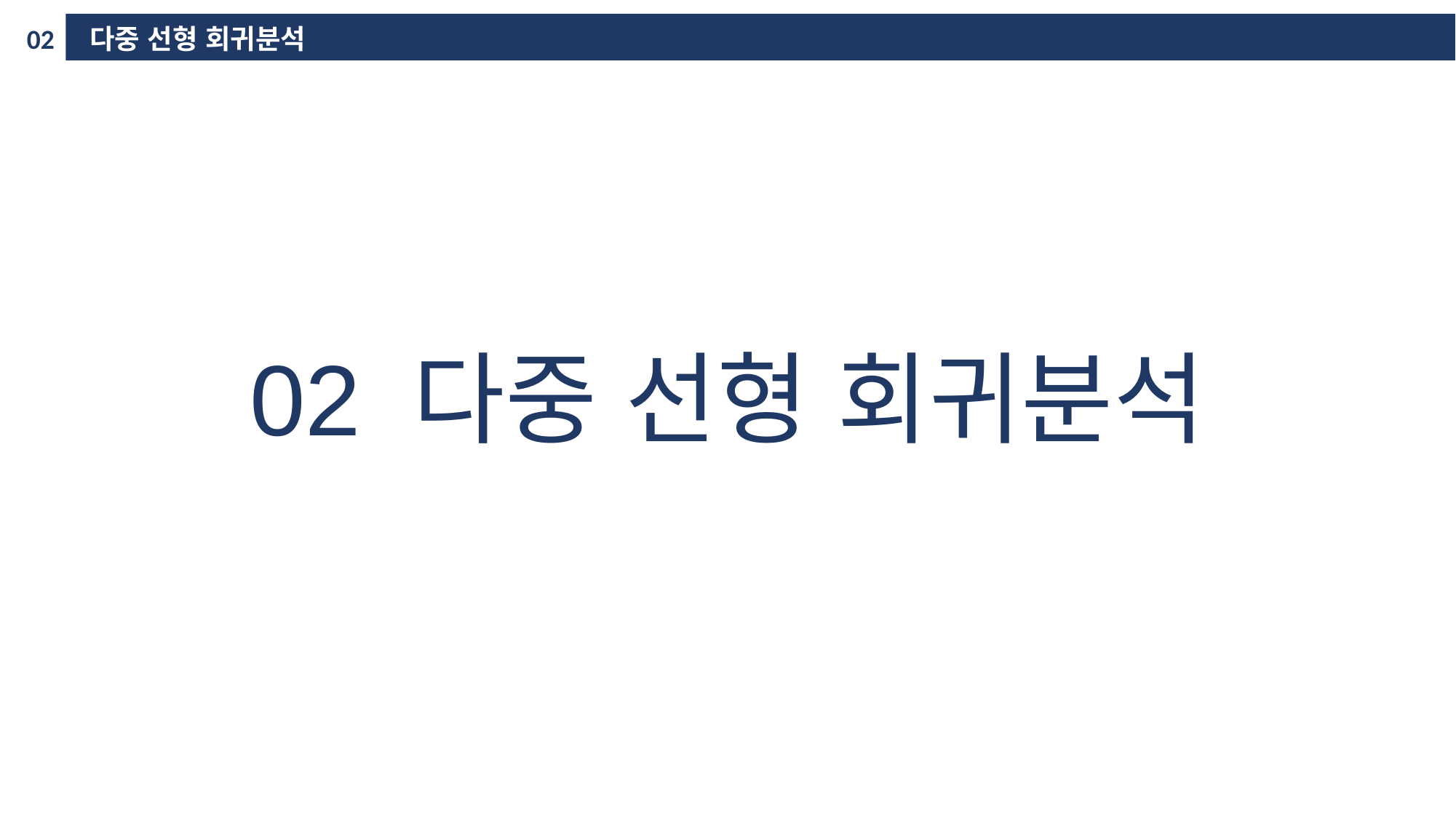

02
다중 선형 회귀분석
02 다중 선형 회귀분석